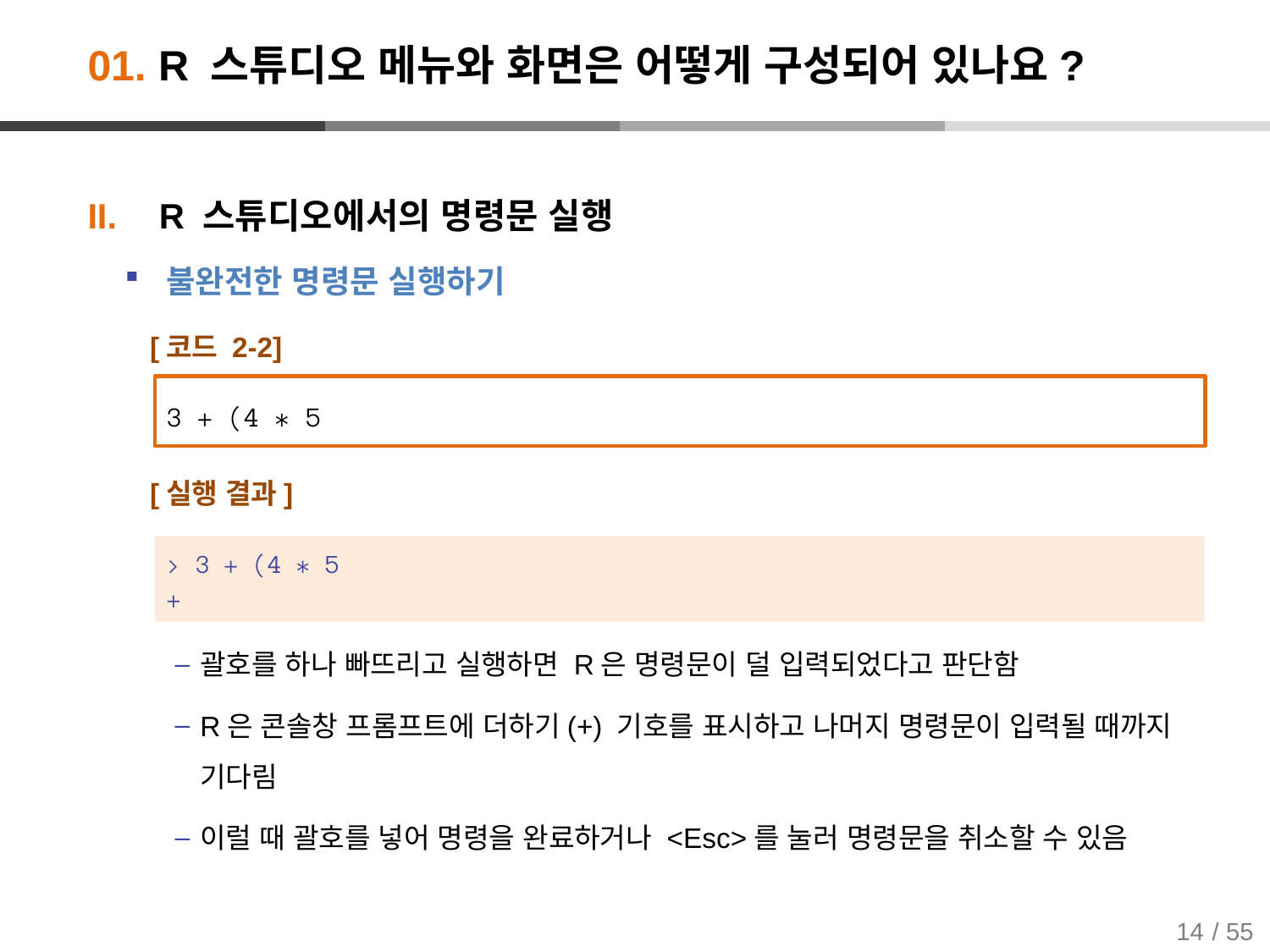

# 01. R 스튜디오 메뉴와 화면은 어떻게 구성되어 있나요?
R 스튜디오에서의 명령문 실행
 불완전한 명령문 실행하기
[코드 2-2]

[실행 결과]

괄호를 하나 빠뜨리고 실행하면 R은 명령문이 덜 입력되었다고 판단함
R은 콘솔창 프롬프트에 더하기(+) 기호를 표시하고 나머지 명령문이 입력될 때까지 기다림
이럴 때 괄호를 넣어 명령을 완료하거나 <Esc>를 눌러 명령문을 취소할 수 있음

3 + (4 * 5
> 3 + (4 * 5
+